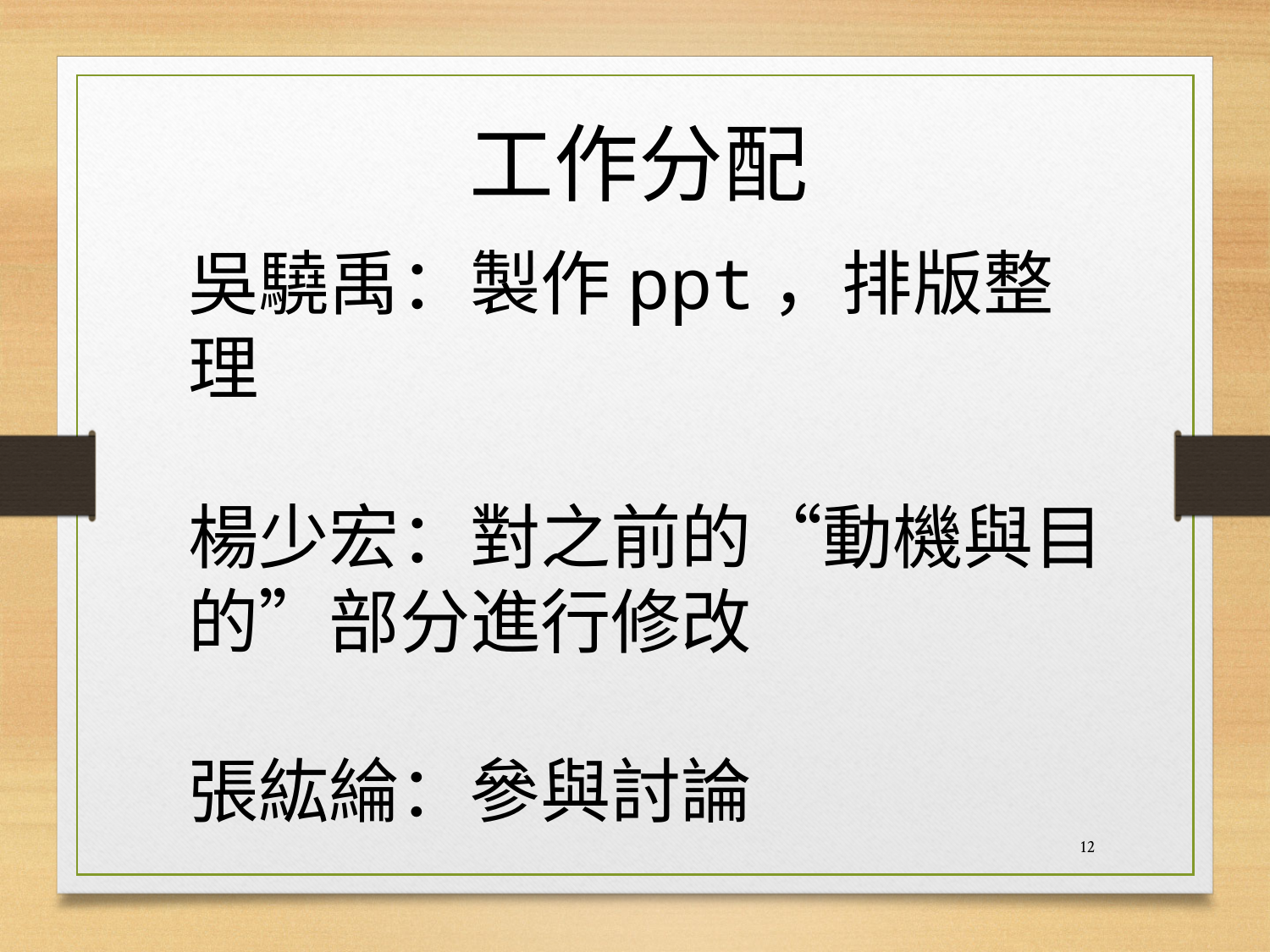

工作分配
吳驍禹：製作ppt，排版整理

楊少宏：對之前的“動機與目的”部分進行修改

張紘綸：參與討論
12